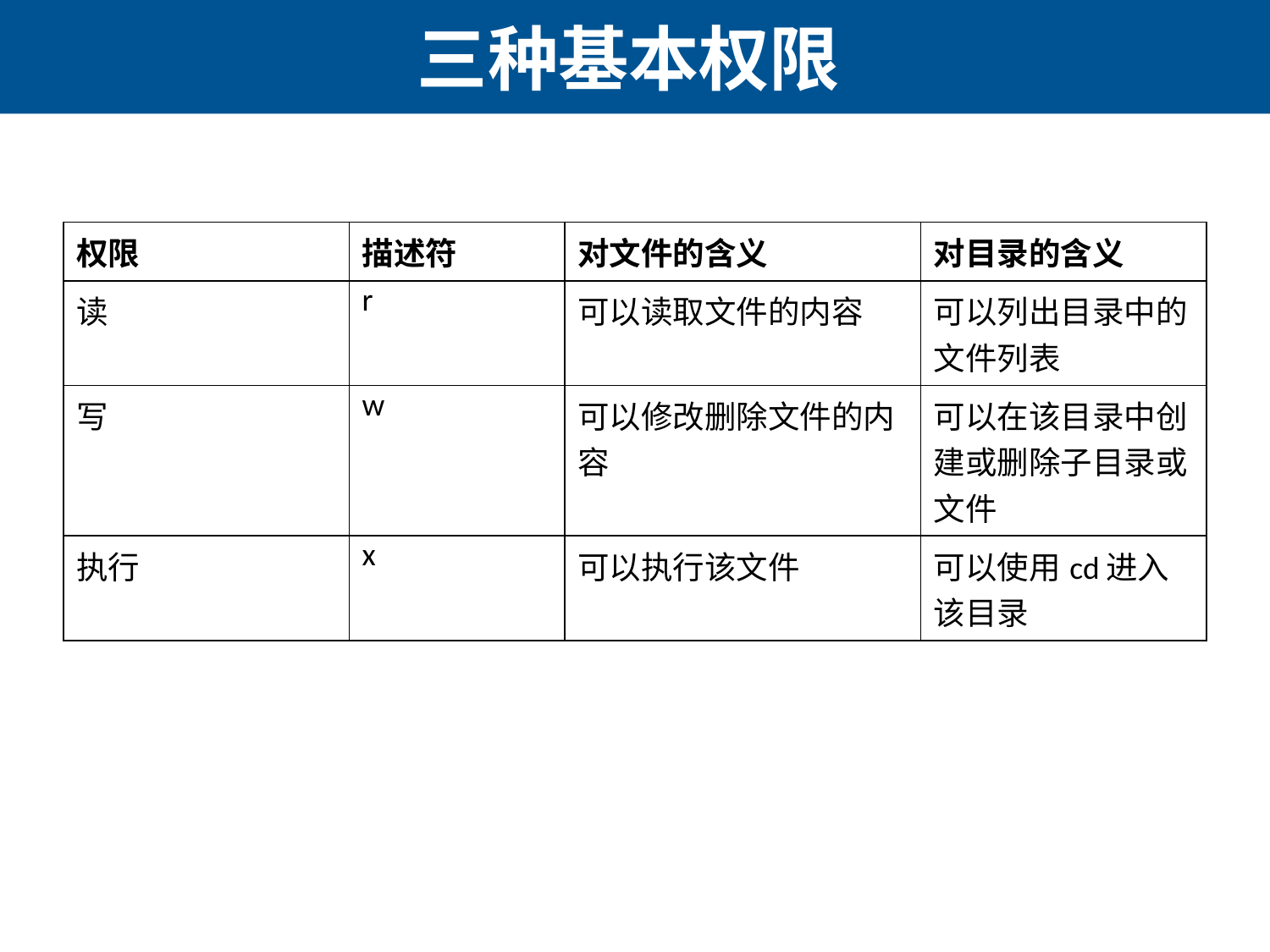

# 三种基本权限
| 权限 | 描述符 | 对文件的含义 | 对目录的含义 |
| --- | --- | --- | --- |
| 读 | r | 可以读取文件的内容 | 可以列出目录中的文件列表 |
| 写 | w | 可以修改删除文件的内容 | 可以在该目录中创建或删除子目录或文件 |
| 执行 | x | 可以执行该文件 | 可以使用cd进入该目录 |